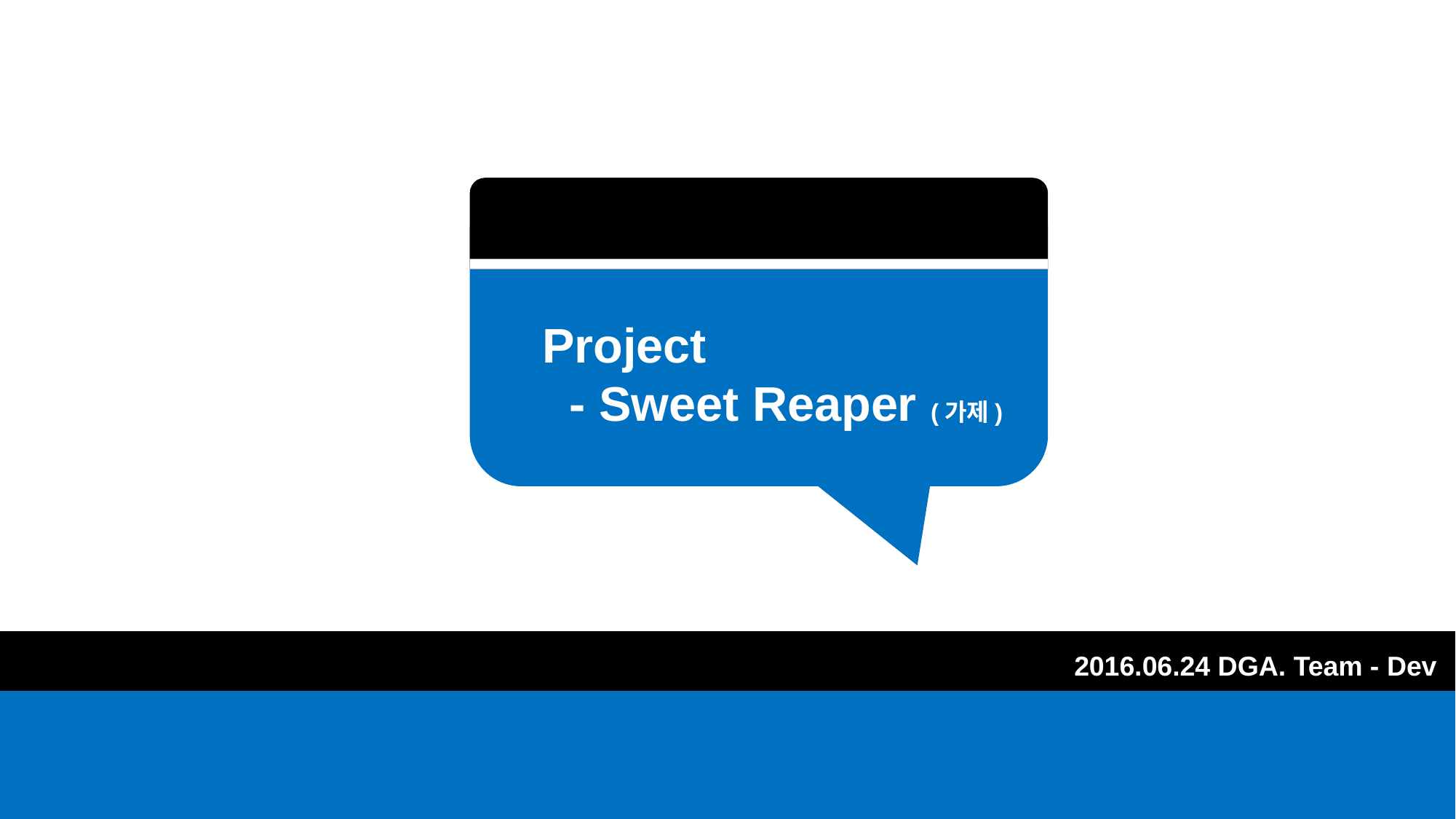

PRESENTATION
Project
  - Sweet Reaper (가제)
2016.06.24 DGA. Team - Dev